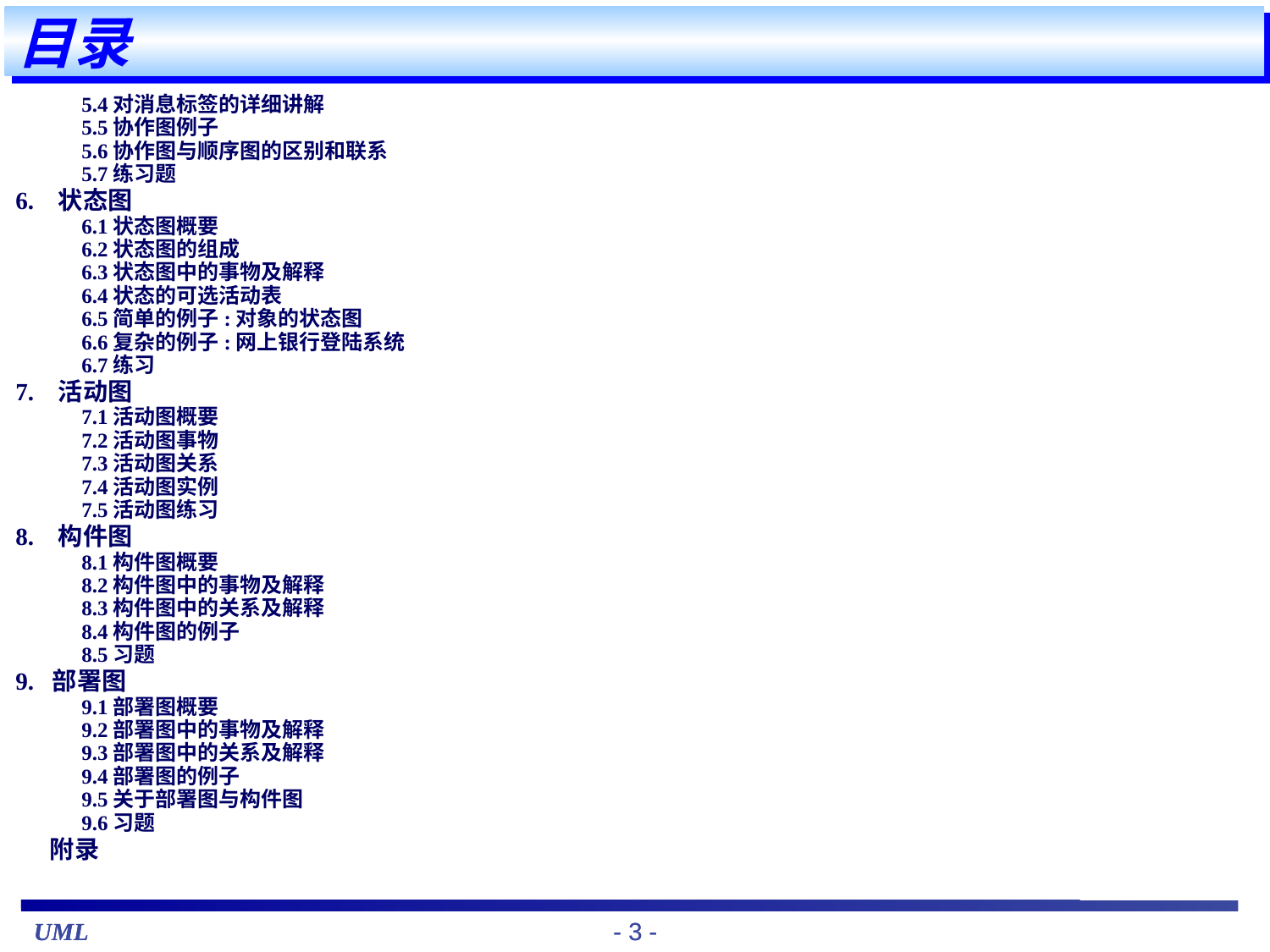

# 目录
5.4对消息标签的详细讲解
5.5协作图例子
5.6协作图与顺序图的区别和联系
5.7练习题
6.   状态图
6.1状态图概要
6.2状态图的组成
6.3状态图中的事物及解释
6.4状态的可选活动表
6.5简单的例子:对象的状态图
6.6复杂的例子:网上银行登陆系统
6.7练习
7.   活动图
7.1活动图概要
7.2活动图事物
7.3活动图关系
7.4活动图实例
7.5活动图练习
8.   构件图
8.1构件图概要
8.2构件图中的事物及解释
8.3构件图中的关系及解释
8.4构件图的例子
8.5习题
9.  部署图
9.1部署图概要
9.2部署图中的事物及解释
9.3部署图中的关系及解释
9.4部署图的例子
9.5关于部署图与构件图
9.6习题
     附录